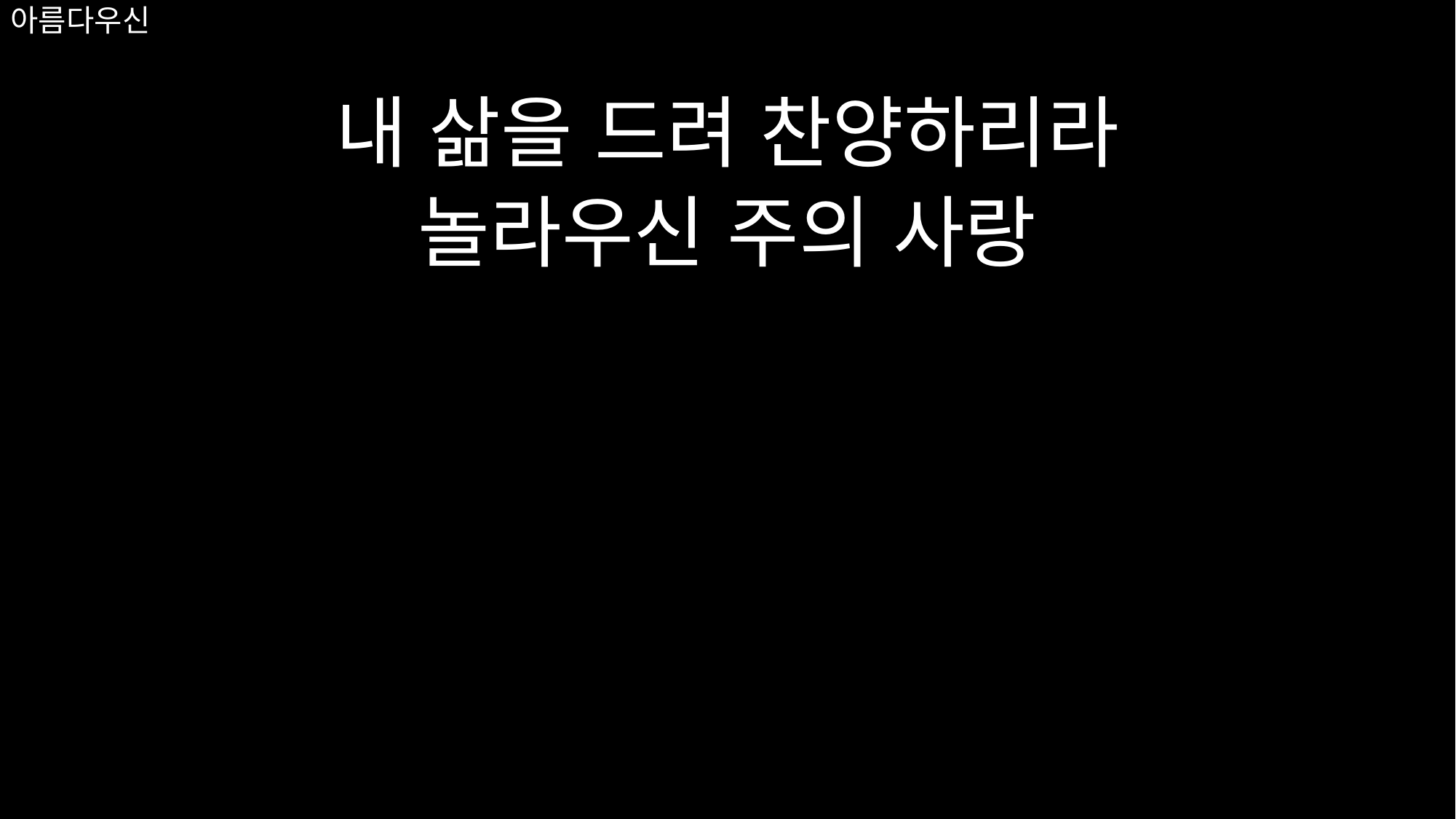

# 아름다우신
내 삶을 드려 찬양하리라
놀라우신 주의 사랑